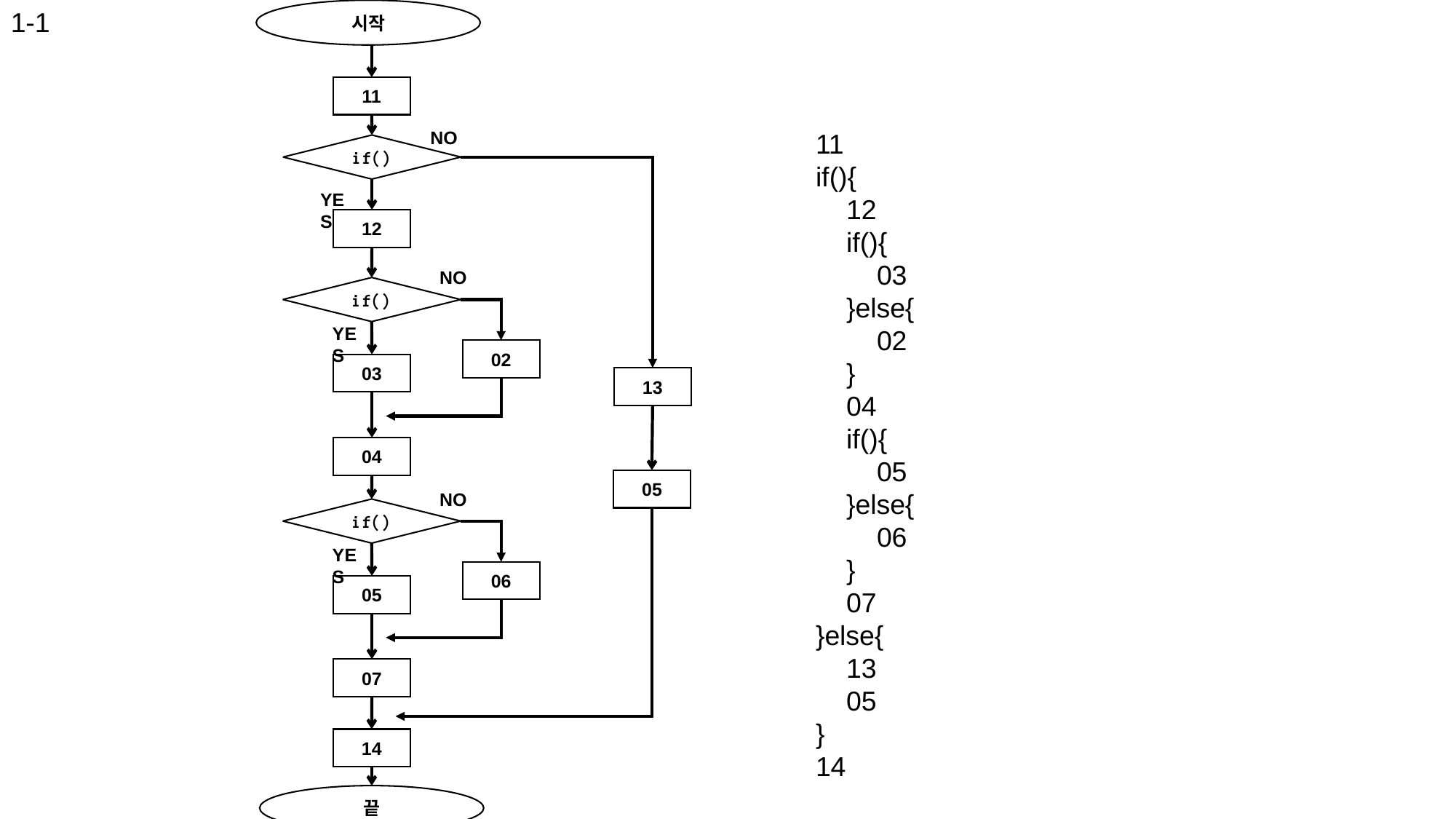

1-1
시작
11
NO
11
if(){
    12
    if(){
        03
    }else{
        02
    }
    04
    if(){
        05
    }else{
        06
    }
    07
}else{
    13
    05
}
14
if()
YES
12
NO
if()
YES
02
03
13
04
05
NO
if()
YES
06
05
07
14
끝